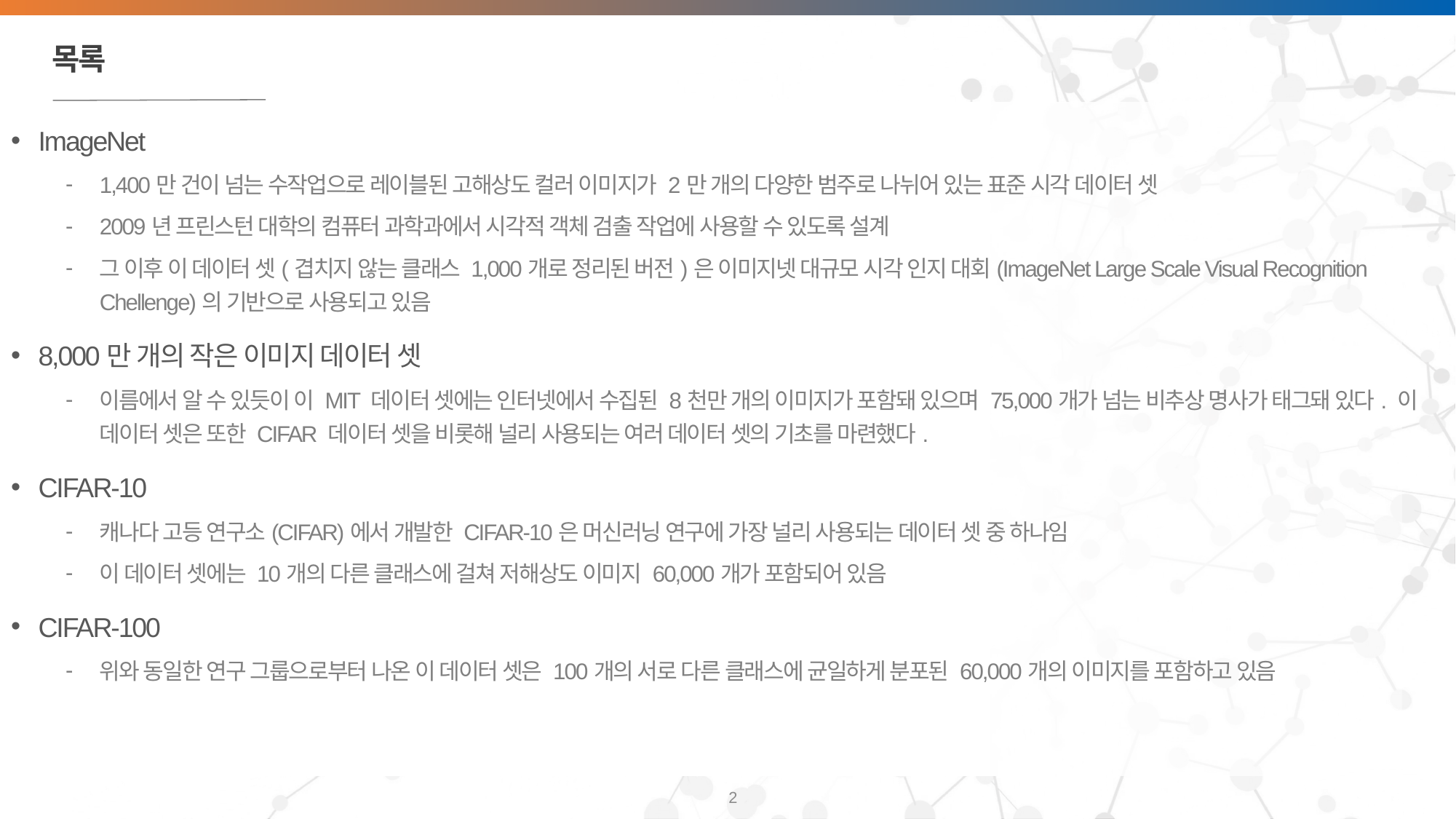

# 목록

ImageNet
1,400만 건이 넘는 수작업으로 레이블된 고해상도 컬러 이미지가 2만 개의 다양한 범주로 나뉘어 있는 표준 시각 데이터 셋
2009년 프린스턴 대학의 컴퓨터 과학과에서 시각적 객체 검출 작업에 사용할 수 있도록 설계
그 이후 이 데이터 셋(겹치지 않는 클래스 1,000개로 정리된 버전)은 이미지넷 대규모 시각 인지 대회(ImageNet Large Scale Visual Recognition Chellenge)의 기반으로 사용되고 있음
8,000만 개의 작은 이미지 데이터 셋
이름에서 알 수 있듯이 이 MIT 데이터 셋에는 인터넷에서 수집된 8천만 개의 이미지가 포함돼 있으며 75,000개가 넘는 비추상 명사가 태그돼 있다. 이 데이터 셋은 또한 CIFAR 데이터 셋을 비롯해 널리 사용되는 여러 데이터 셋의 기초를 마련했다.
CIFAR-10
캐나다 고등 연구소(CIFAR)에서 개발한 CIFAR-10은 머신러닝 연구에 가장 널리 사용되는 데이터 셋 중 하나임
이 데이터 셋에는 10개의 다른 클래스에 걸쳐 저해상도 이미지 60,000개가 포함되어 있음
CIFAR-100
위와 동일한 연구 그룹으로부터 나온 이 데이터 셋은 100개의 서로 다른 클래스에 균일하게 분포된 60,000개의 이미지를 포함하고 있음
2